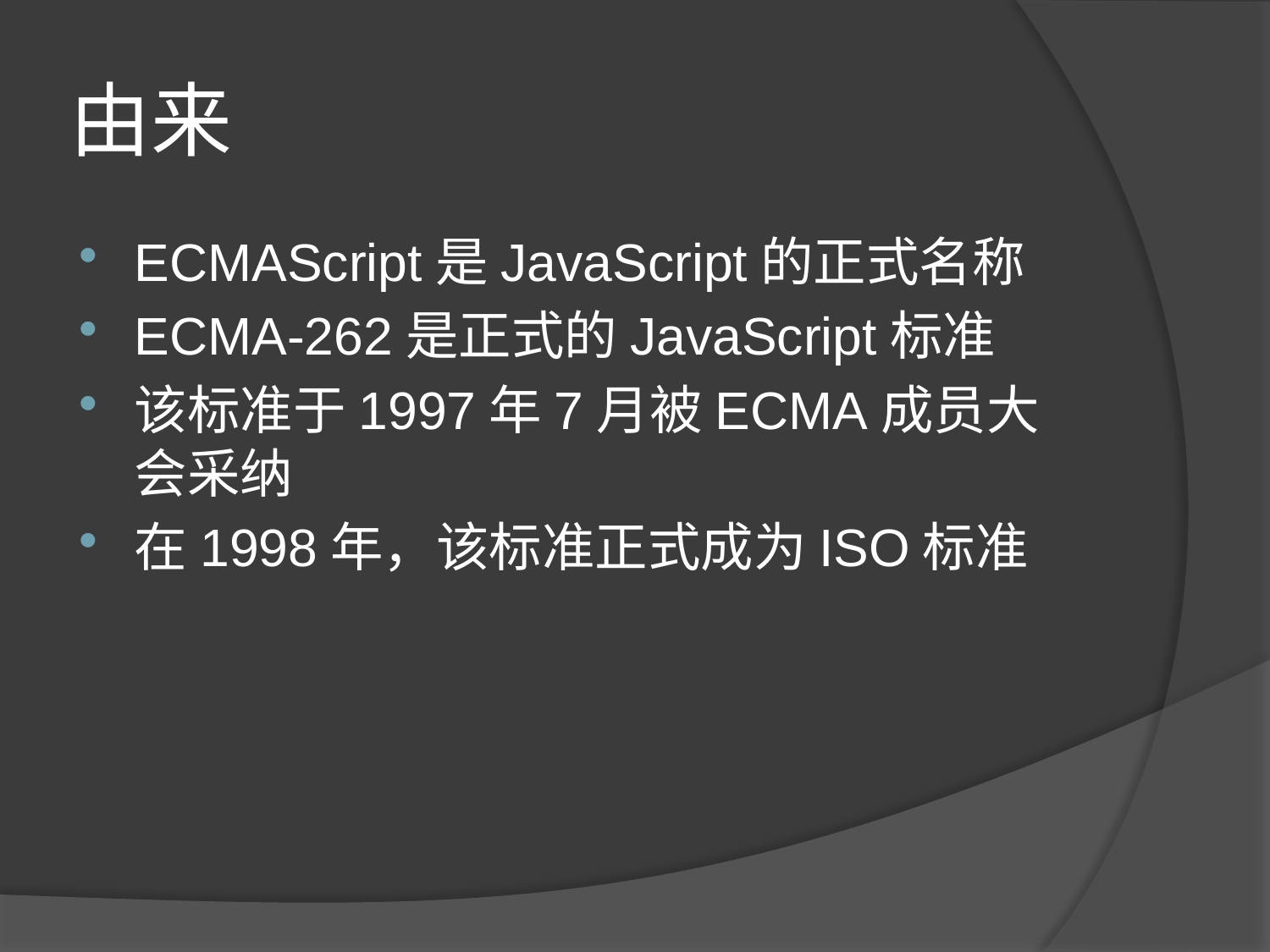

# 由来
ECMAScript是JavaScript的正式名称
ECMA-262是正式的JavaScript标准
该标准于1997年7月被ECMA成员大会采纳
在1998年，该标准正式成为ISO标准